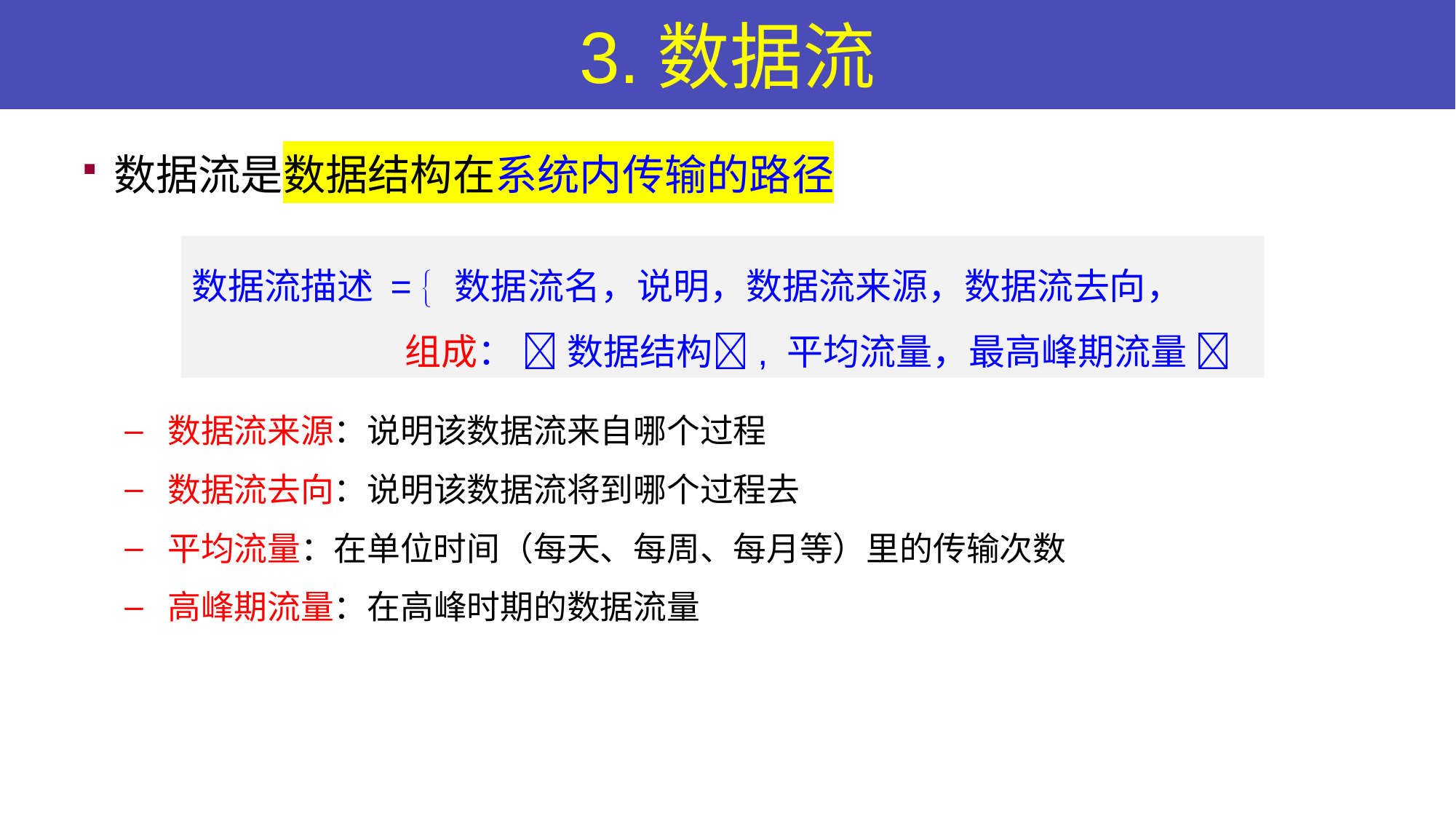

# 3.数据流
数据流是数据结构在系统内传输的路径

数据流来源：说明该数据流来自哪个过程
数据流去向：说明该数据流将到哪个过程去
平均流量：在单位时间（每天、每周、每月等）里的传输次数
高峰期流量：在高峰时期的数据流量
数据流描述 = { 数据流名，说明，数据流来源，数据流去向，
                         组成： { 数据结构}, 平均流量，最高峰期流量 }
27